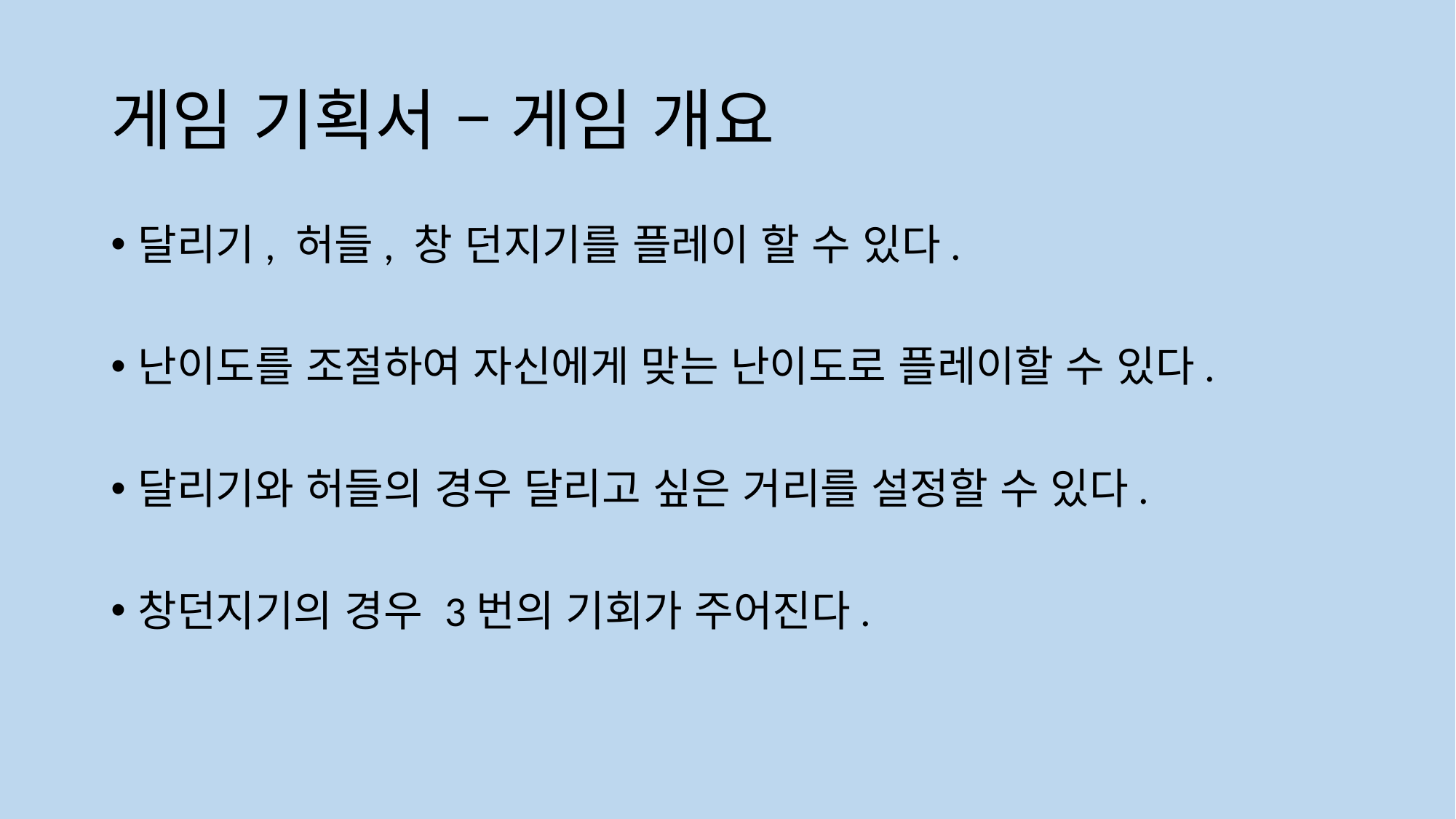

# 게임 기획서 – 게임 개요
달리기, 허들, 창 던지기를 플레이 할 수 있다.

난이도를 조절하여 자신에게 맞는 난이도로 플레이할 수 있다.

달리기와 허들의 경우 달리고 싶은 거리를 설정할 수 있다.

창던지기의 경우 3번의 기회가 주어진다.